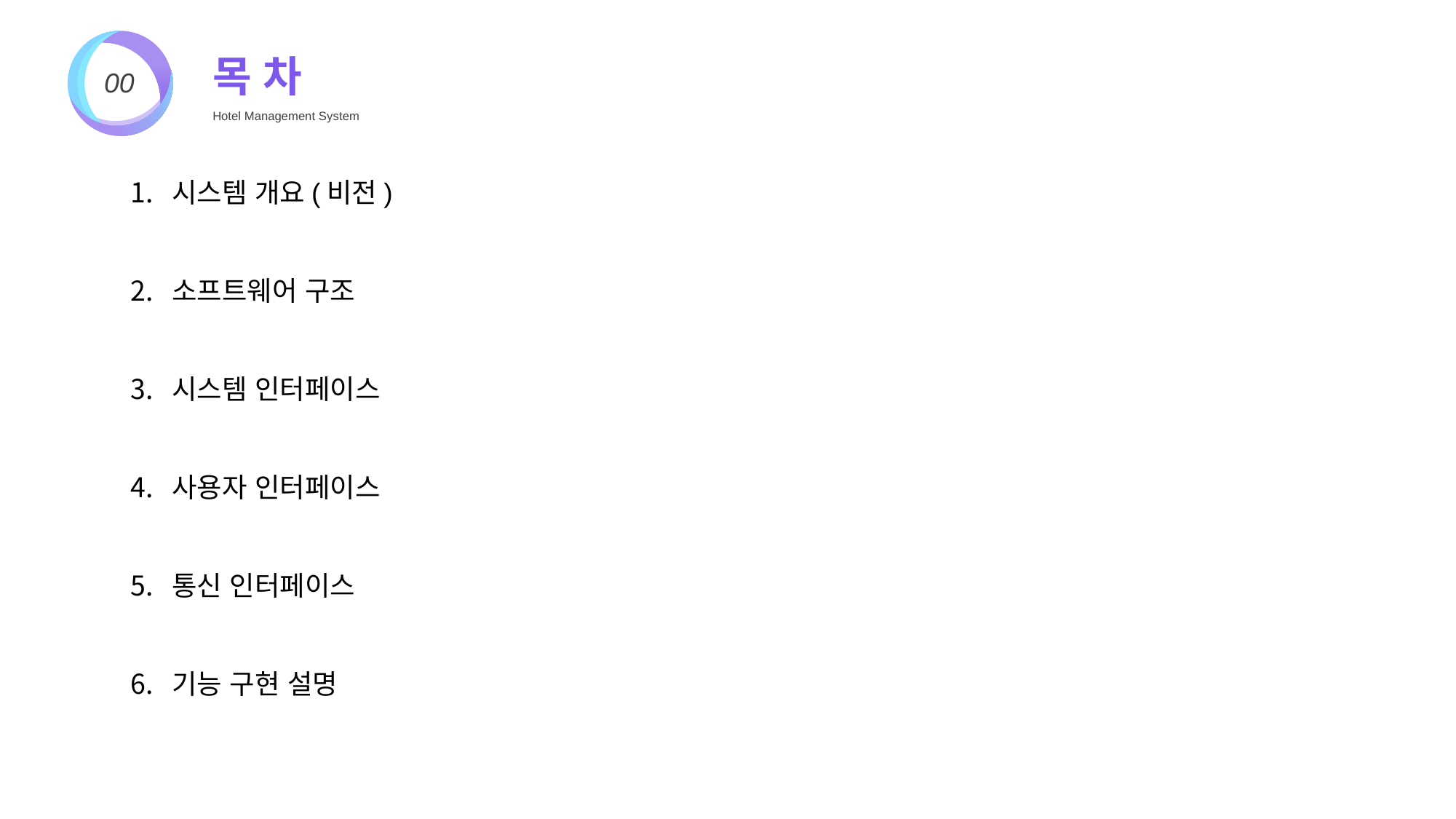

목 차
Hotel Management System
00
시스템 개요(비전)

소프트웨어 구조

시스템 인터페이스

사용자 인터페이스

통신 인터페이스

기능 구현 설명